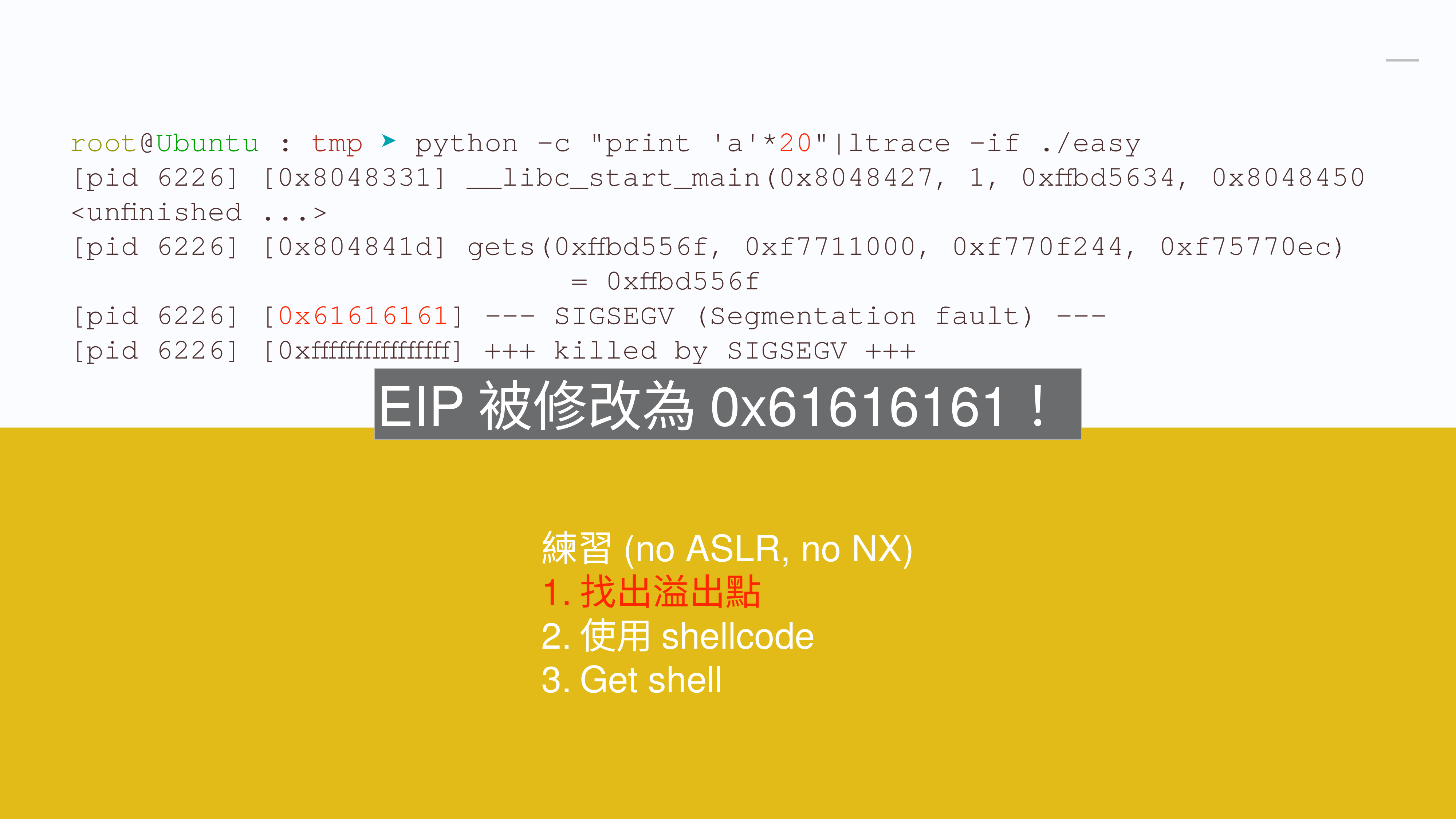

38
root@Ubuntu : tmp ➤ python -c "print 'a'*20"|ltrace -if ./easy
[pid 6226] [0x8048331] __libc_start_main(0x8048427, 1, 0xffbd5634, 0x8048450 <unfinished ...>
[pid 6226] [0x804841d] gets(0xffbd556f, 0xf7711000, 0xf770f244, 0xf75770ec)                                = 0xffbd556f
[pid 6226] [0x61616161] --- SIGSEGV (Segmentation fault) ---
[pid 6226] [0xffffffffffffffff] +++ killed by SIGSEGV +++
EIP被修改為0x61616161！

練習(no ASLR, no NX)
找出溢出點
使用shellcode
Get shell